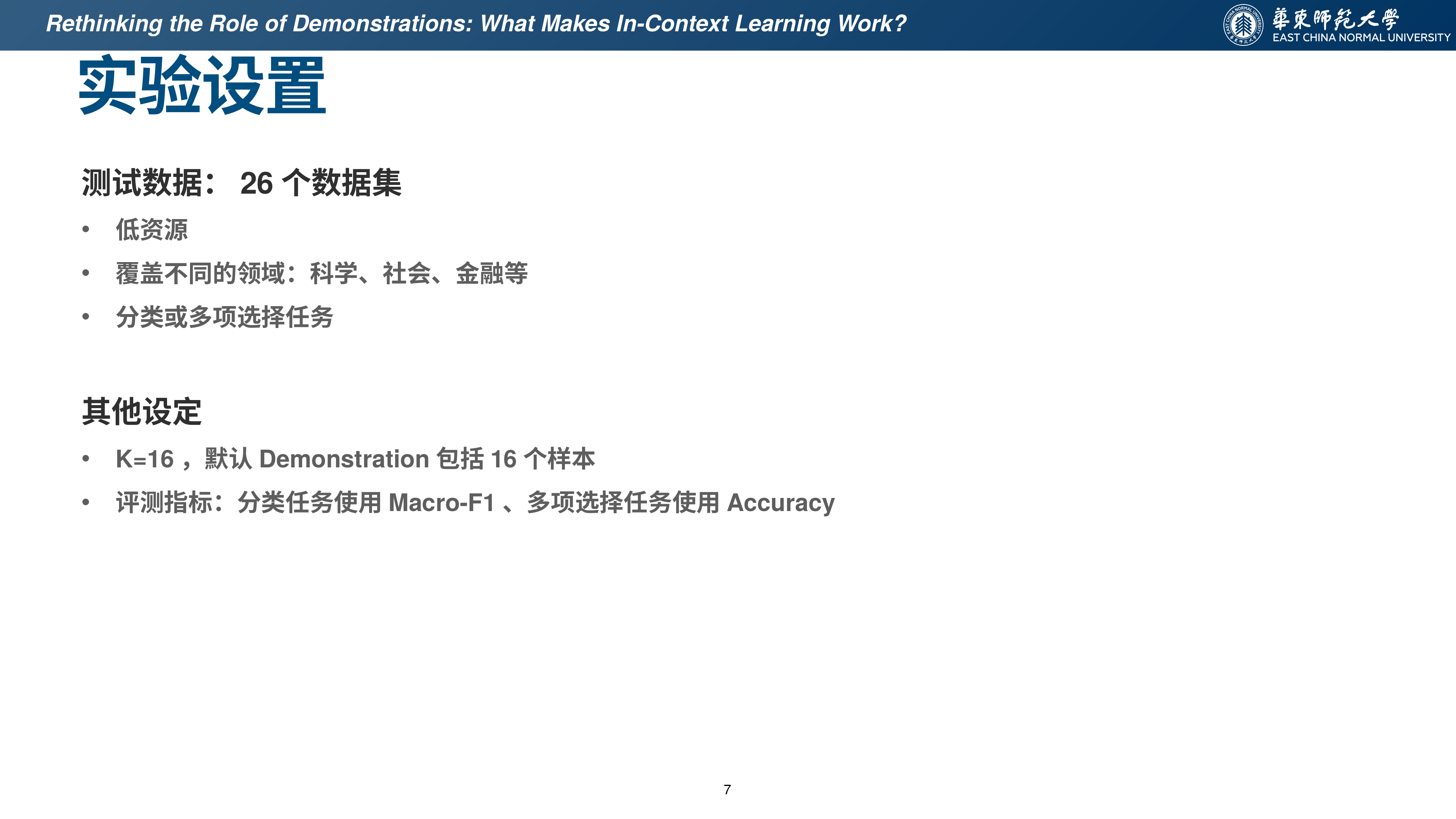

# 实验设置
测试数据：26个数据集
低资源
覆盖不同的领域：科学、社会、金融等
分类或多项选择任务

其他设定
K=16，默认Demonstration包括16个样本
评测指标：分类任务使用Macro-F1、多项选择任务使用Accuracy

7